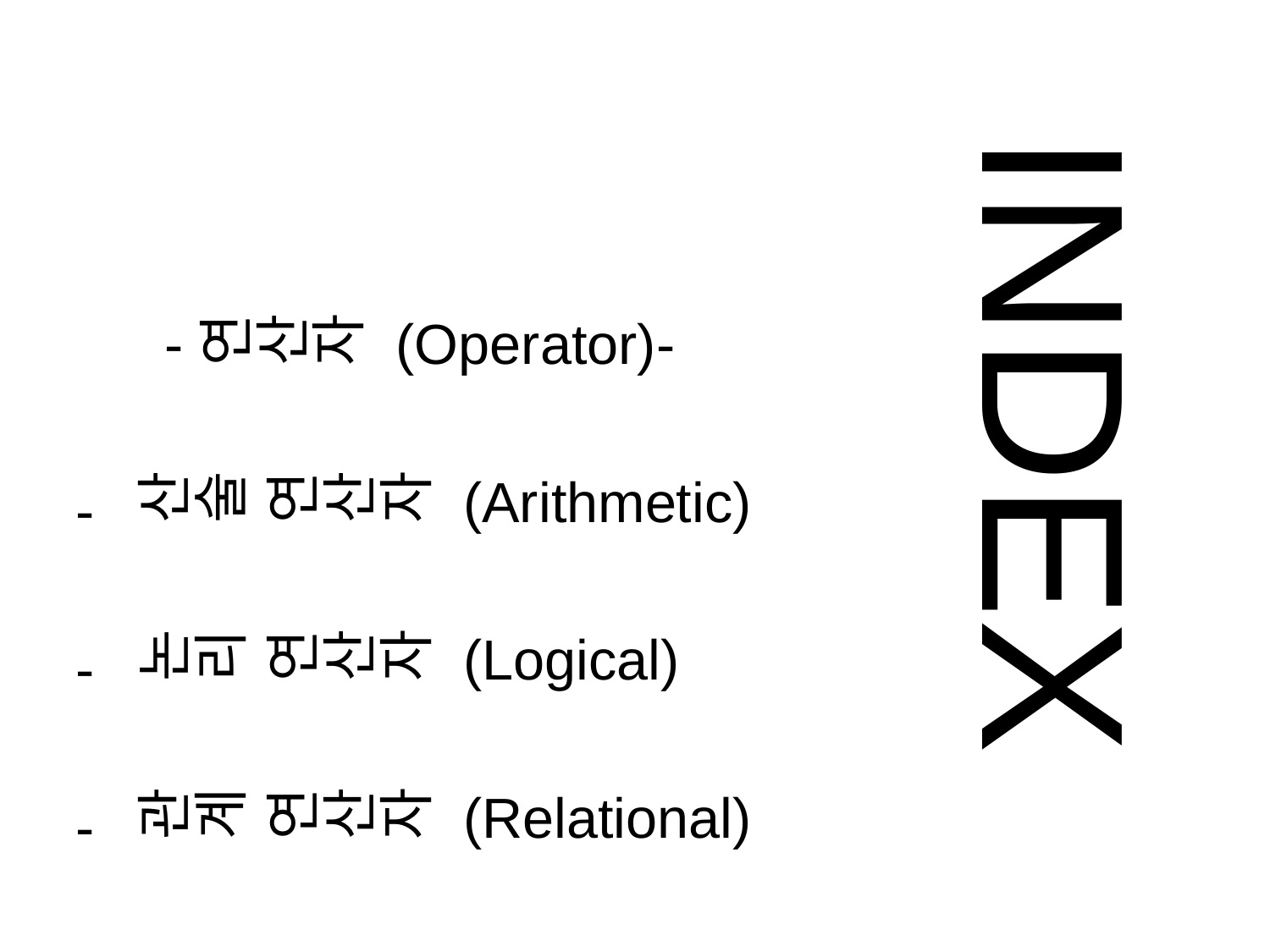

# INDEX
-연산자 (Operator)-

산술 연산자 (Arithmetic)

논리 연산자 (Logical)

관계 연산자 (Relational)